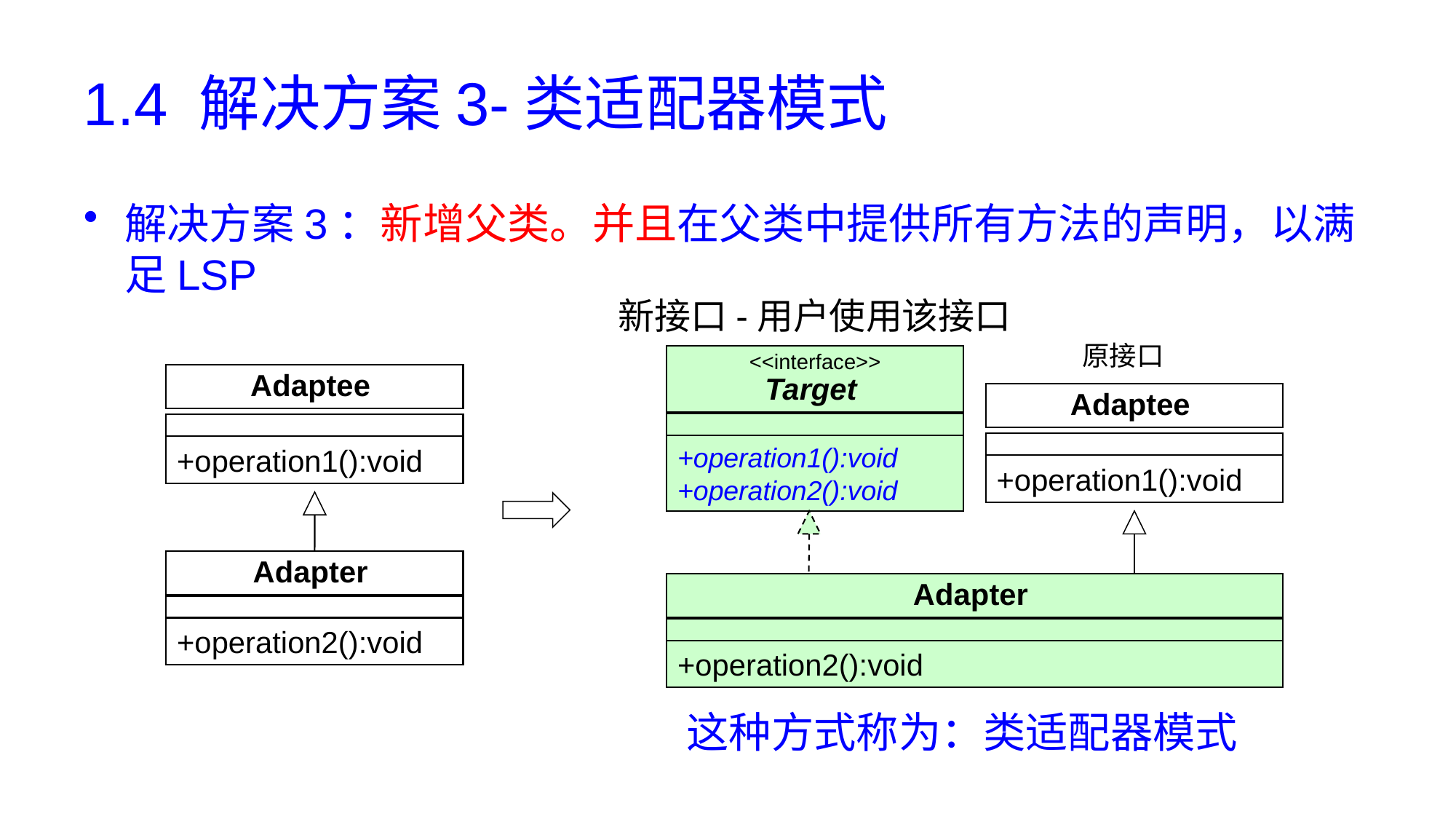

# 1.4 解决方案3-类适配器模式
解决方案3：新增父类。并且在父类中提供所有方法的声明，以满足LSP
新接口-用户使用该接口
原接口
<<interface>>
Target
Adaptee

+operation1():void
Adaptee

+operation1():void

+operation1():void
+operation2():void

Adapter

+operation2():void
Adapter

+operation2():void
这种方式称为：类适配器模式
14